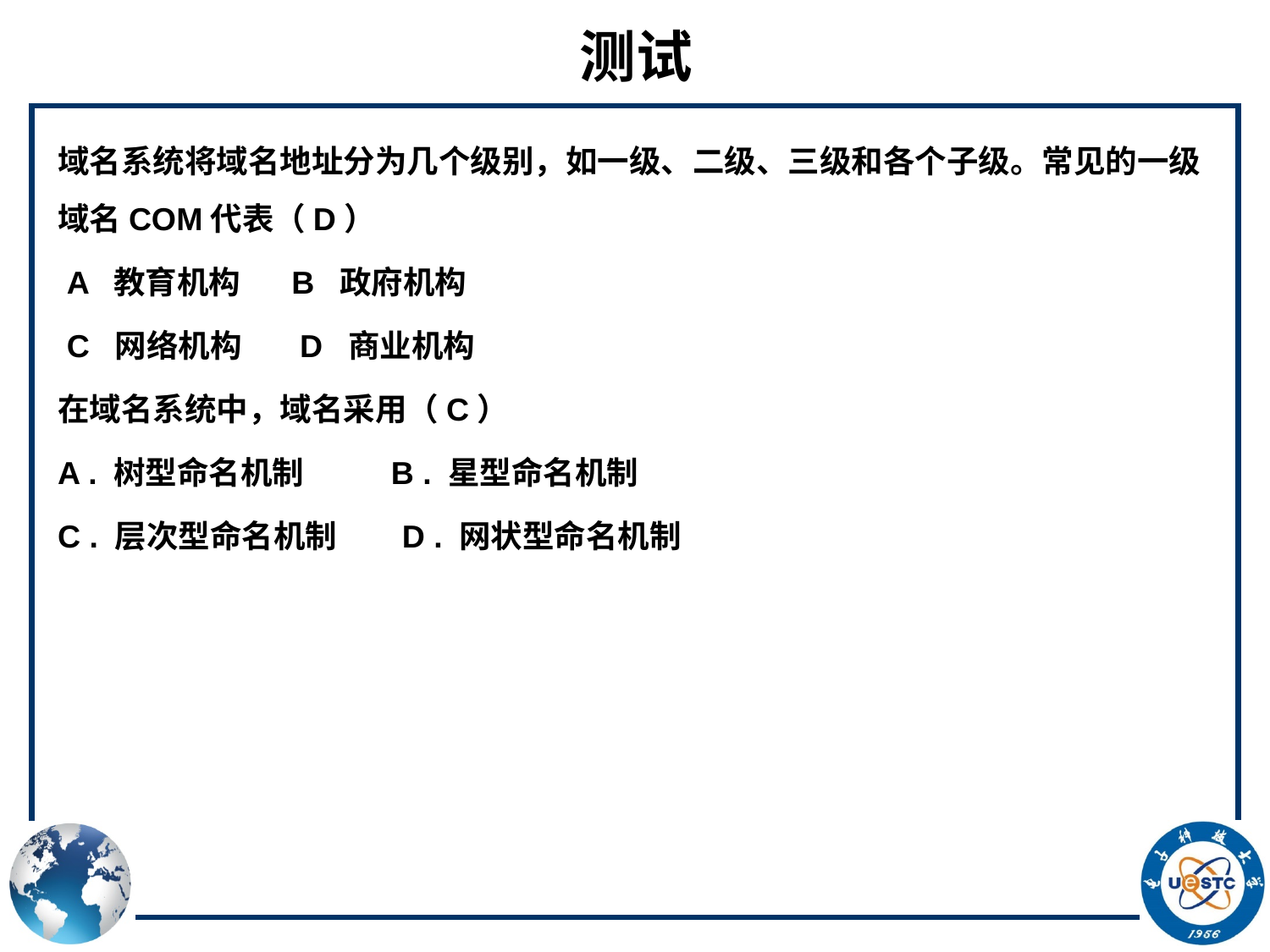

# 测试
域名系统将域名地址分为几个级别，如一级、二级、三级和各个子级。常见的一级域名COM代表（D）
 A  教育机构      B  政府机构
 C  网络机构       D  商业机构
在域名系统中，域名采用（C）
A . 树型命名机制           B . 星型命名机制
C . 层次型命名机制        D . 网状型命名机制